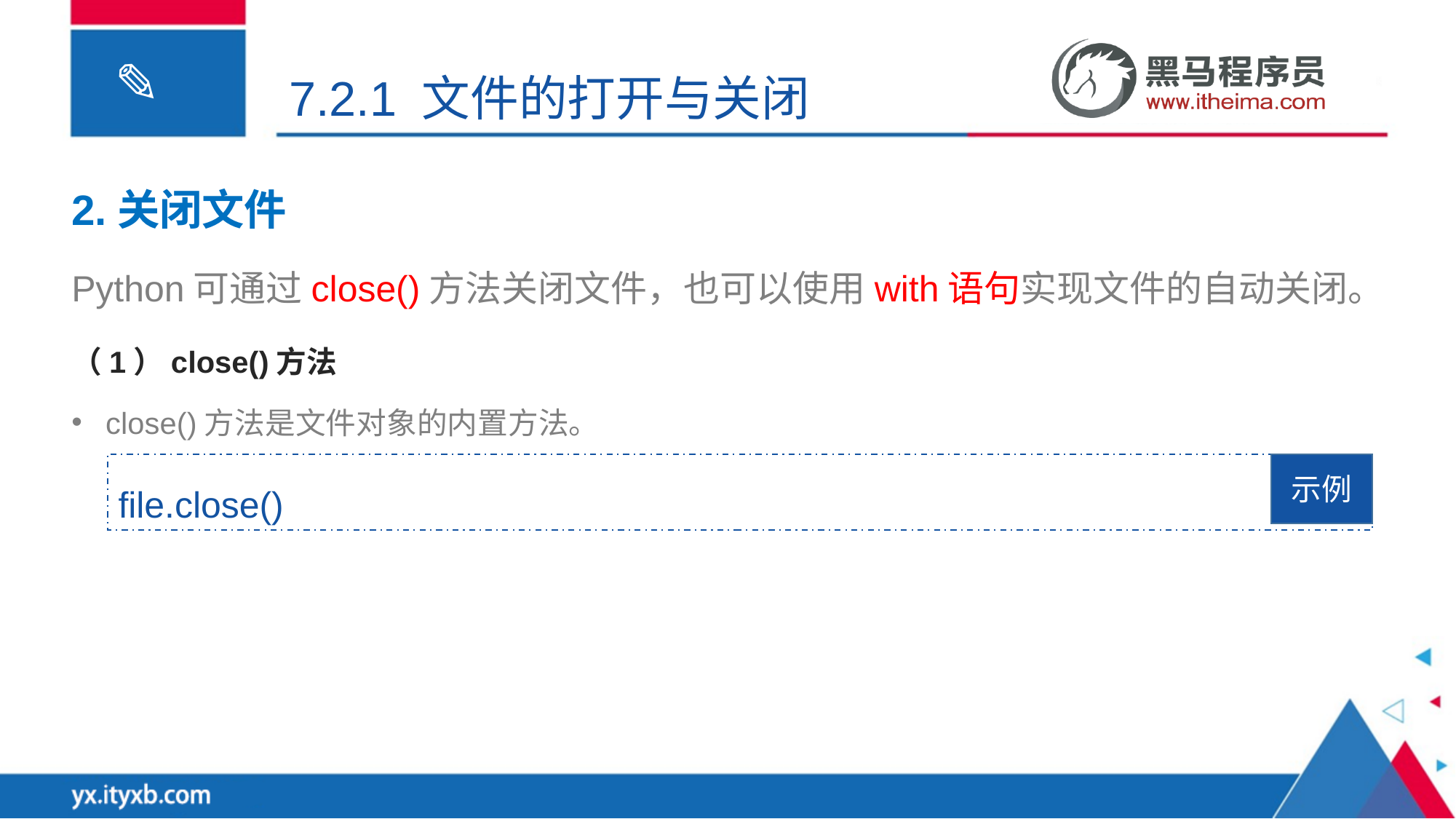

7.2.1 文件的打开与关闭
2.关闭文件
Python可通过close()方法关闭文件，也可以使用with语句实现文件的自动关闭。
（1）close()方法
close()方法是文件对象的内置方法。
file.close()
示例